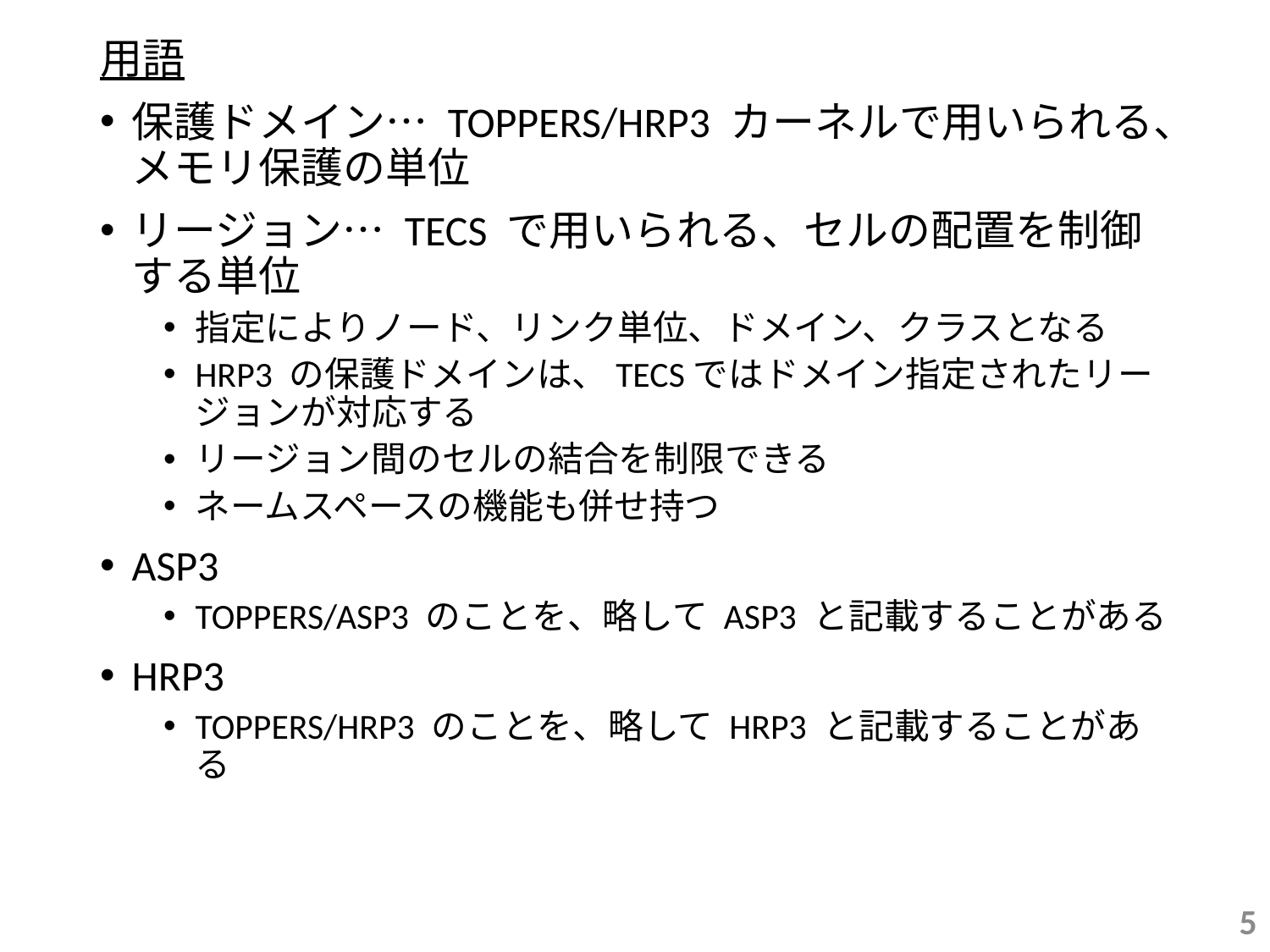

用語
保護ドメイン… TOPPERS/HRP3 カーネルで用いられる、メモリ保護の単位
リージョン… TECS で用いられる、セルの配置を制御する単位
指定によりノード、リンク単位、ドメイン、クラスとなる
HRP3 の保護ドメインは、TECSではドメイン指定されたリージョンが対応する
リージョン間のセルの結合を制限できる
ネームスペースの機能も併せ持つ
ASP3
TOPPERS/ASP3 のことを、略して ASP3 と記載することがある
HRP3
TOPPERS/HRP3 のことを、略して HRP3 と記載することがある
5